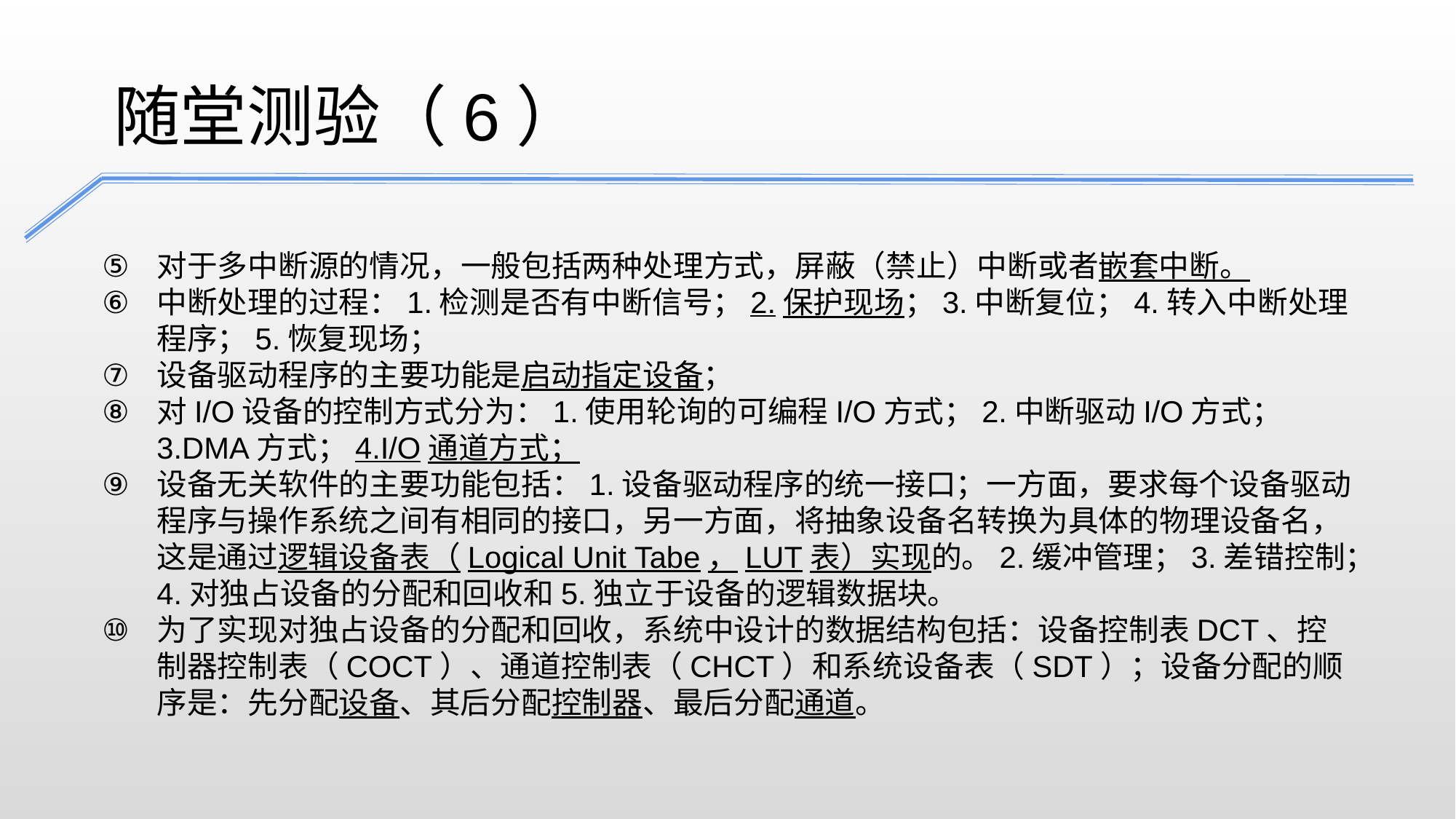

随堂测验（6）
对于多中断源的情况，一般包括两种处理方式，屏蔽（禁止）中断或者嵌套中断。
中断处理的过程：1.检测是否有中断信号；2.保护现场；3.中断复位；4.转入中断处理程序；5.恢复现场；
设备驱动程序的主要功能是启动指定设备；
对I/O设备的控制方式分为：1.使用轮询的可编程I/O方式；2.中断驱动I/O方式；3.DMA方式；4.I/O通道方式；
设备无关软件的主要功能包括：1.设备驱动程序的统一接口；一方面，要求每个设备驱动程序与操作系统之间有相同的接口，另一方面，将抽象设备名转换为具体的物理设备名，这是通过逻辑设备表（Logical Unit Tabe，LUT表）实现的。2.缓冲管理；3.差错控制；4.对独占设备的分配和回收和5.独立于设备的逻辑数据块。
为了实现对独占设备的分配和回收，系统中设计的数据结构包括：设备控制表DCT、控制器控制表（COCT）、通道控制表（CHCT）和系统设备表（SDT）；设备分配的顺序是：先分配设备、其后分配控制器、最后分配通道。